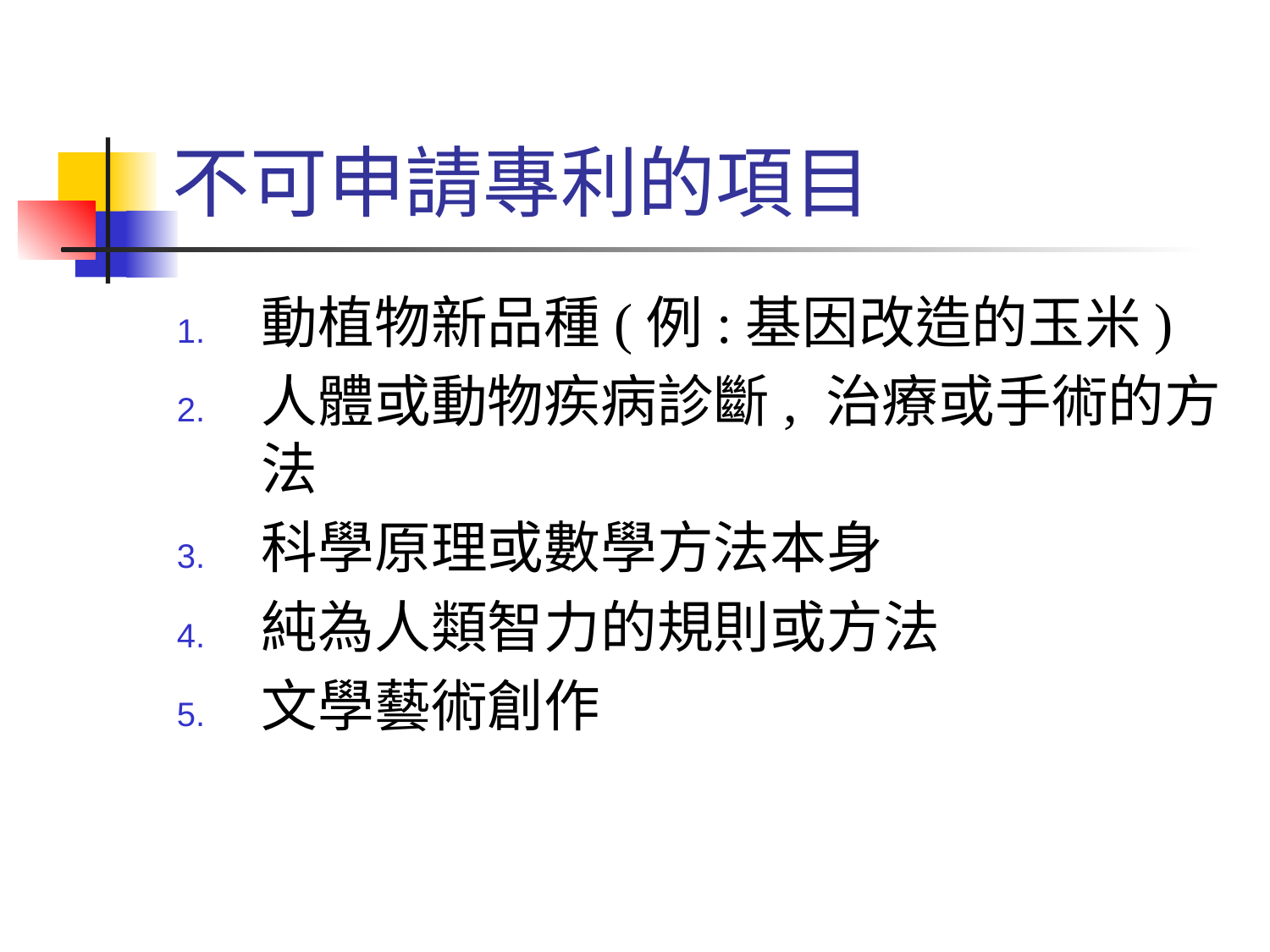

# 不可申請專利的項目
動植物新品種(例:基因改造的玉米)
人體或動物疾病診斷, 治療或手術的方法
科學原理或數學方法本身
純為人類智力的規則或方法
文學藝術創作